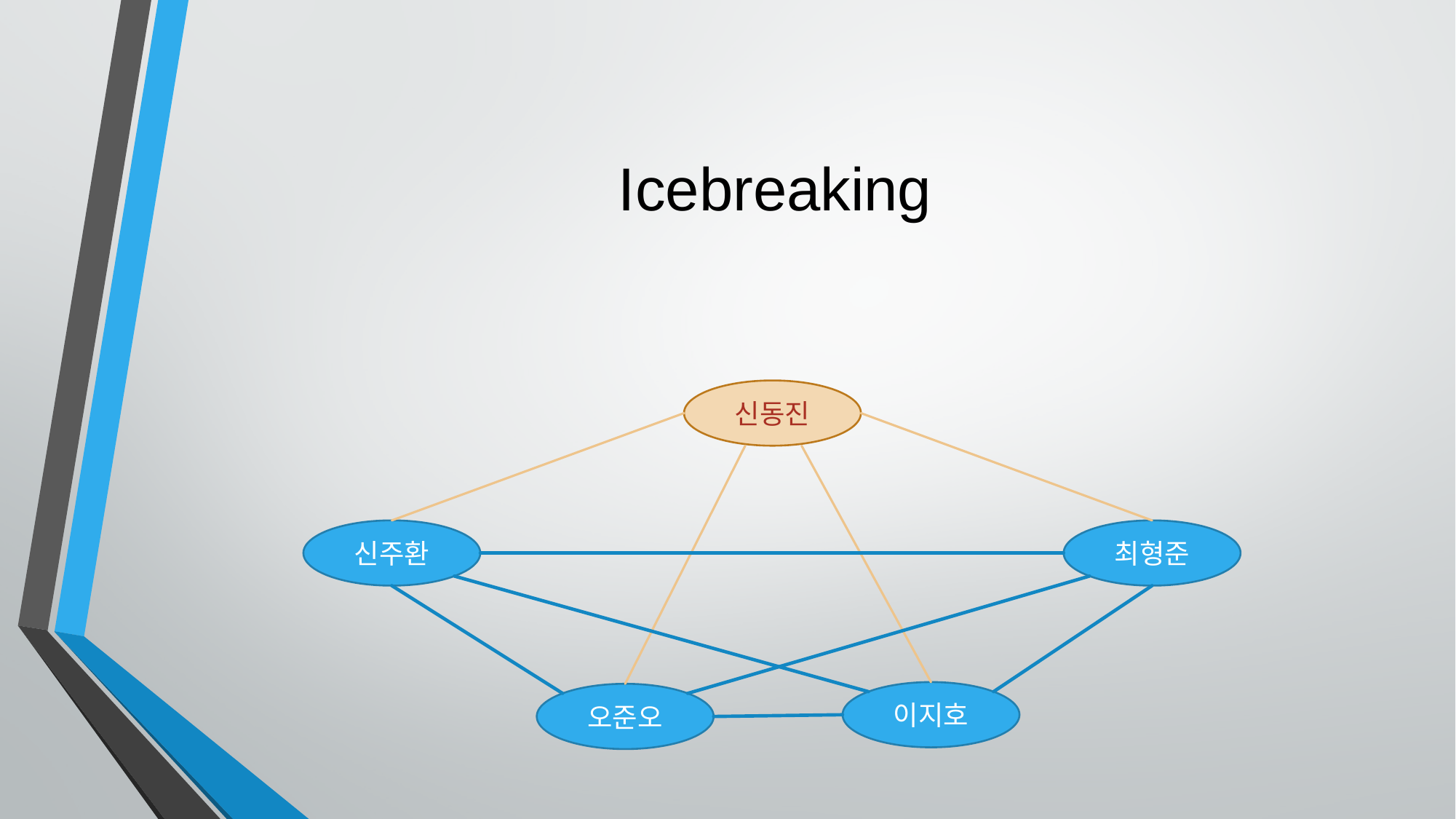

# Icebreaking
신동진
신주환
최형준
이지호
오준오